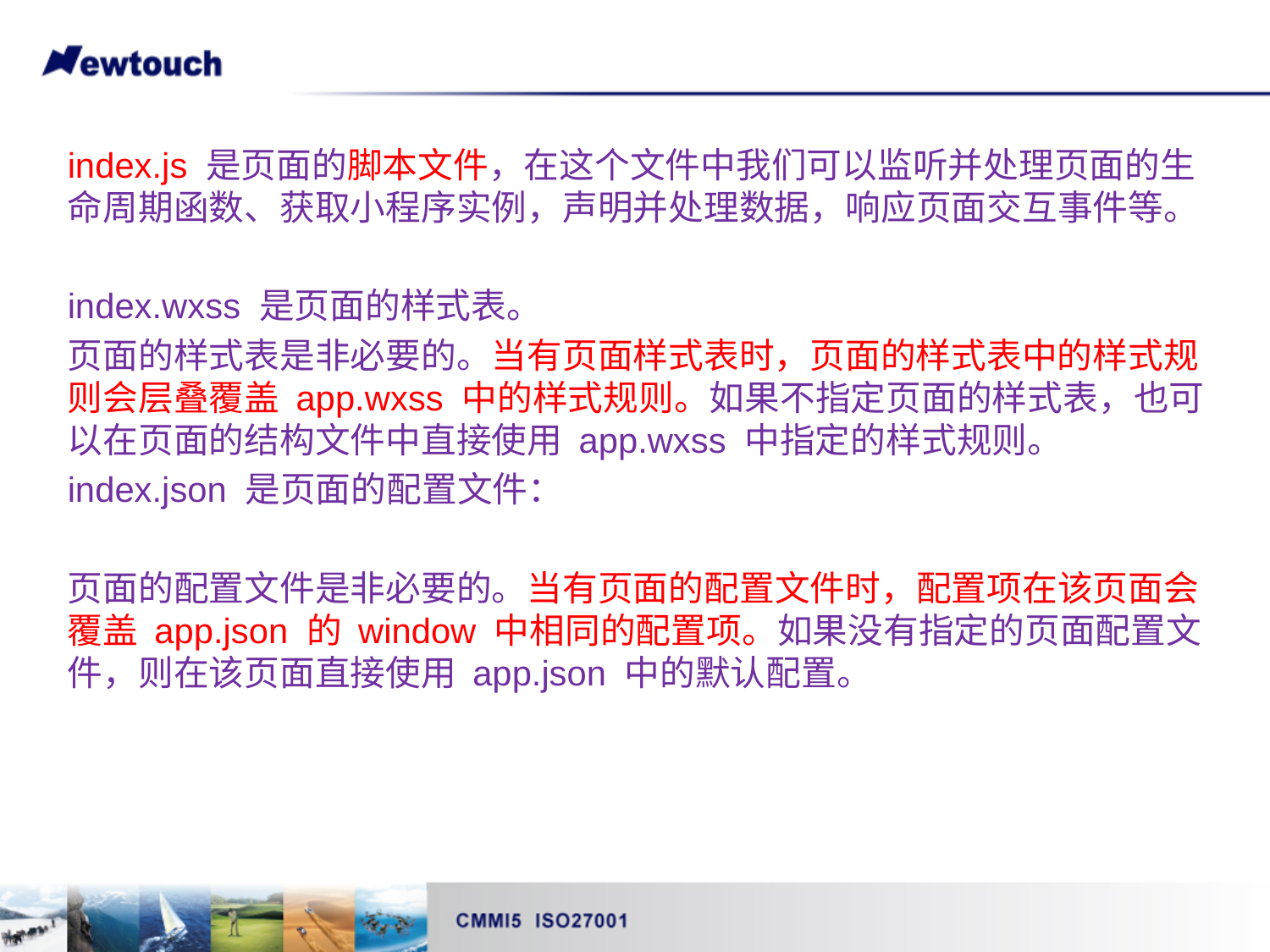

#
index.js 是页面的脚本文件，在这个文件中我们可以监听并处理页面的生命周期函数、获取小程序实例，声明并处理数据，响应页面交互事件等。

index.wxss 是页面的样式表。
页面的样式表是非必要的。当有页面样式表时，页面的样式表中的样式规则会层叠覆盖 app.wxss 中的样式规则。如果不指定页面的样式表，也可以在页面的结构文件中直接使用 app.wxss 中指定的样式规则。
index.json 是页面的配置文件：

页面的配置文件是非必要的。当有页面的配置文件时，配置项在该页面会覆盖 app.json 的 window 中相同的配置项。如果没有指定的页面配置文件，则在该页面直接使用 app.json 中的默认配置。

11